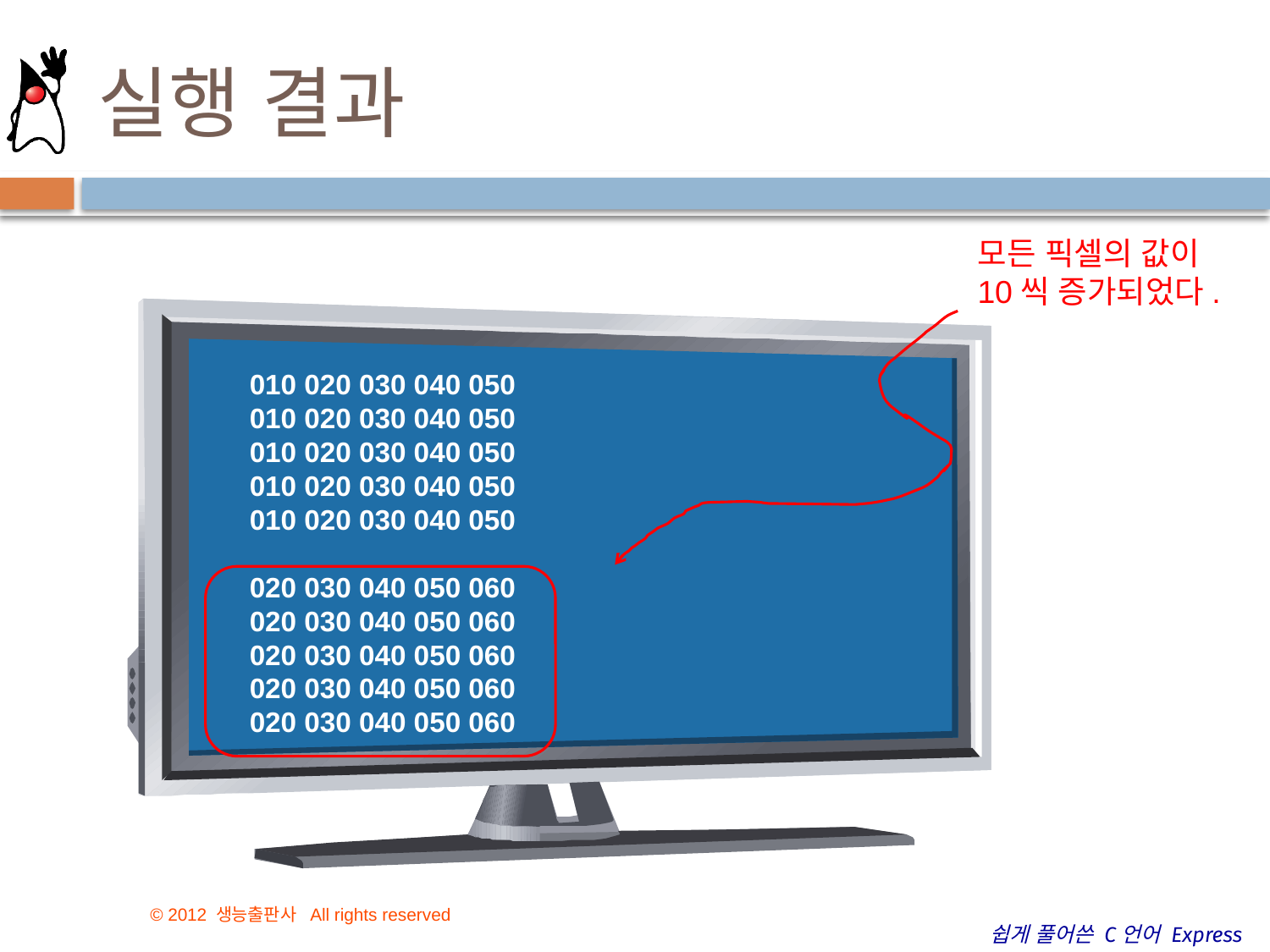

# 실행 결과
모든 픽셀의 값이 10씩 증가되었다.

010 020 030 040 050
010 020 030 040 050
010 020 030 040 050
010 020 030 040 050
010 020 030 040 050

020 030 040 050 060
020 030 040 050 060
020 030 040 050 060
020 030 040 050 060
020 030 040 050 060